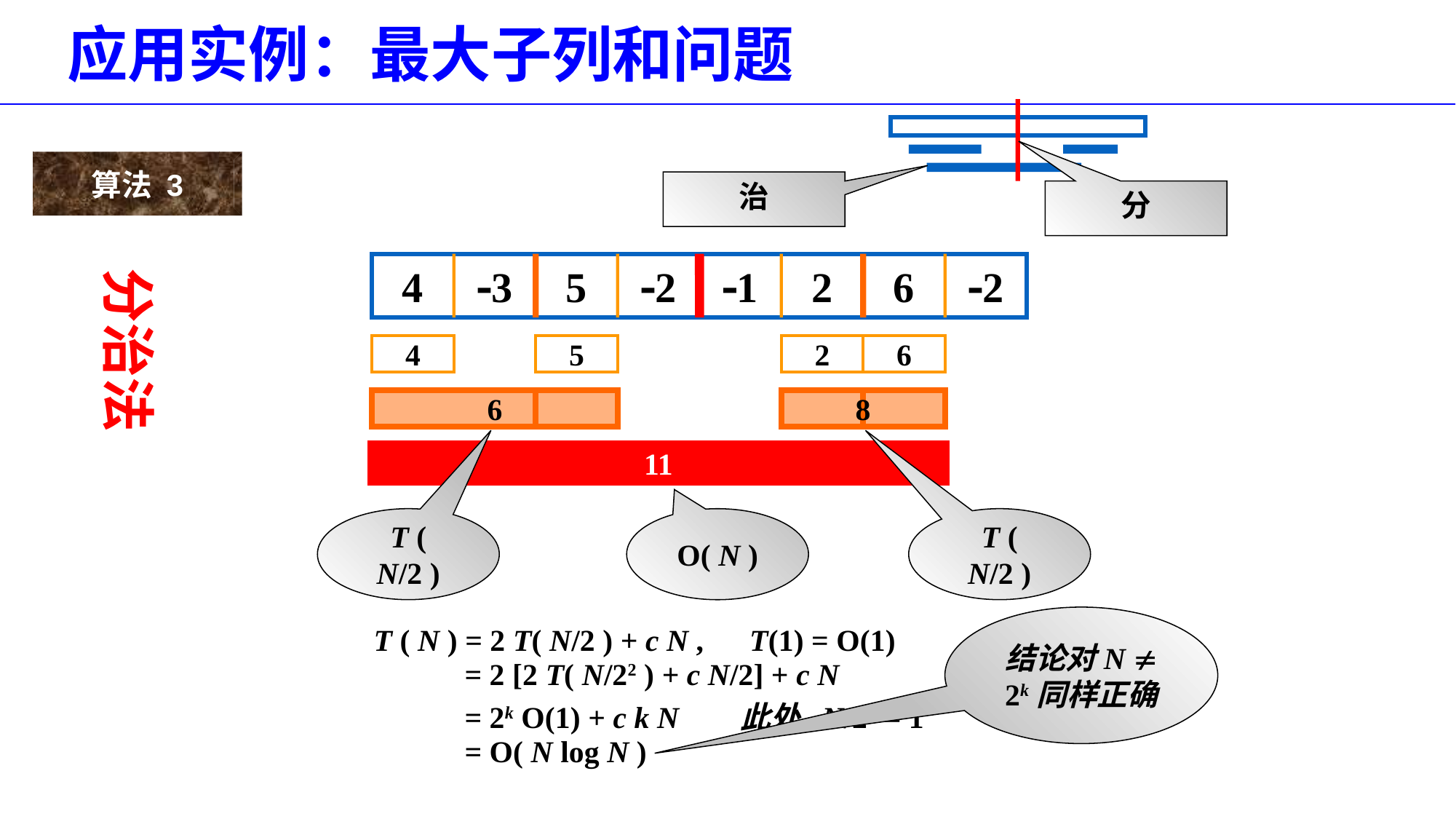

# 应用实例：最大子列和问题

算法 3

治
分
4

−3
5
−2
−1
2
6
−2

分治法
4
5
2
6

6

8

11

T ( N/2 )
O( N )
T ( N/2 )
结论对N ≠ 2k同样正确
T ( N ) = 2 T( N/2 ) + c N ,      T(1) = O(1)
= 2 [2 T( N/22 ) + c N/2] + c N
= 2k O(1) + c k N       此处  N/2k = 1
= O( N log N )
29